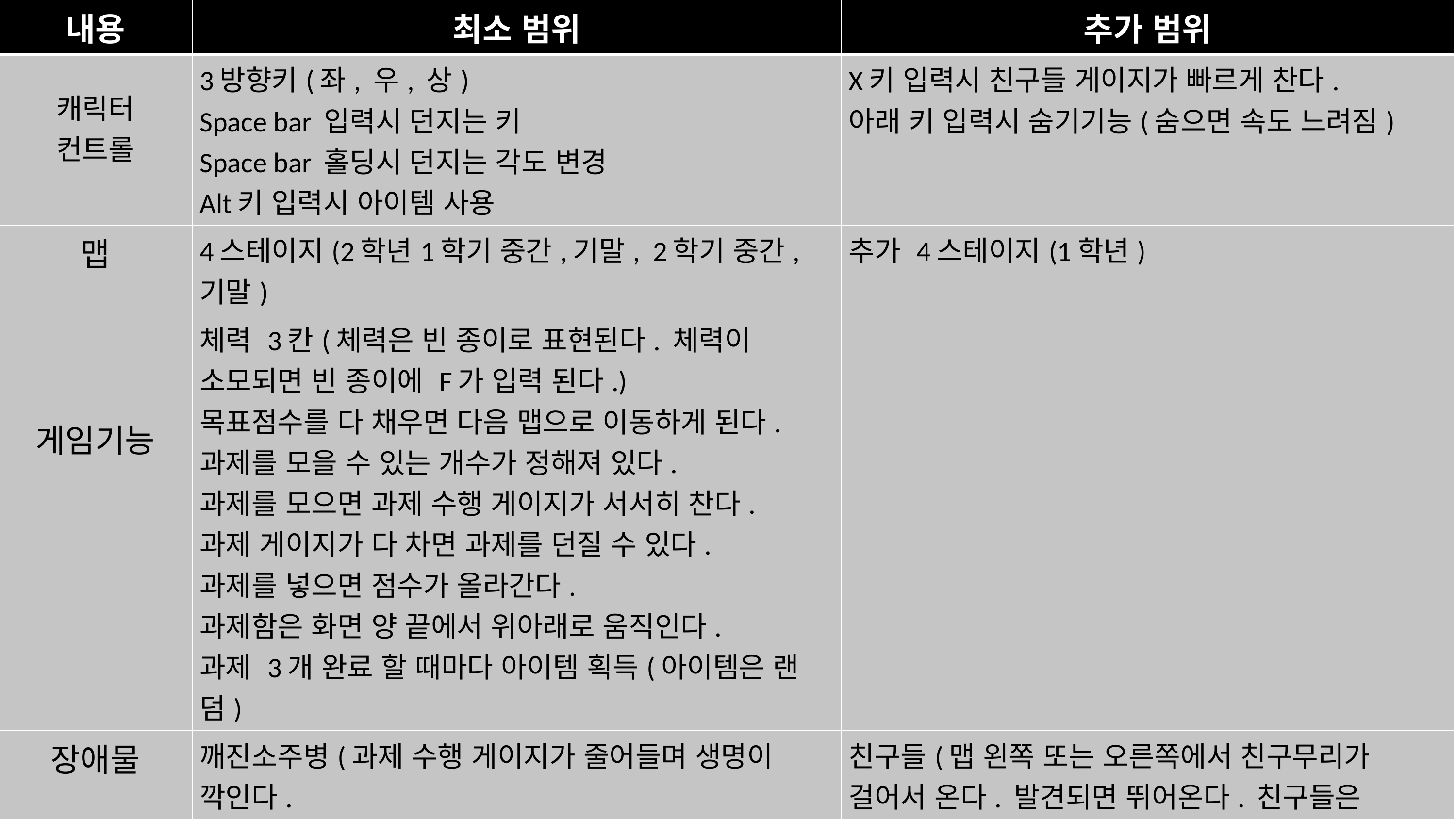

| 내용 | 최소 범위 | 추가 범위 |
| --- | --- | --- |
| 캐릭터 컨트롤 | 3방향키(좌, 우, 상) Space bar 입력시 던지는 키 Space bar 홀딩시 던지는 각도 변경 Alt키 입력시 아이템 사용 | X키 입력시 친구들 게이지가 빠르게 찬다. 아래 키 입력시 숨기기능(숨으면 속도 느려짐) |
| 맵 | 4스테이지(2학년1학기 중간,기말, 2학기 중간,기말) | 추가 4스테이지(1학년) |
| 게임기능 | 체력 3칸(체력은 빈 종이로 표현된다. 체력이 소모되면 빈 종이에 F가 입력 된다.) 목표점수를 다 채우면 다음 맵으로 이동하게 된다. 과제를 모을 수 있는 개수가 정해져 있다. 과제를 모으면 과제 수행 게이지가 서서히 찬다. 과제 게이지가 다 차면 과제를 던질 수 있다. 과제를 넣으면 점수가 올라간다. 과제함은 화면 양 끝에서 위아래로 움직인다. 과제 3개 완료 할 때마다 아이템 획득(아이템은 랜덤) |  |
| 장애물 | 깨진소주병(과제 수행 게이지가 줄어들며 생명이 깍인다. 회전하면서 떨어진다.) 컴퓨터 바이러스(과제 수행 게이지가 초기화되며 생명이 깍인다.) 데드라인(모은 과제가 전부 사라지며 생명이 깍인다.) | 친구들(맵 왼쪽 또는 오른쪽에서 친구무리가 걸어서 온다. 발견되면 뛰어온다. 친구들은 한바퀴를 돌게 된다.) 친구들과 만나면 게이지가 생기게 되고 게이지가 다 차면 친구들이 떠난다. X키를 입력하면 게이지가 빠르게 찬다. 친구들이 떠나기 전까지 장애물 피격 범위가 늘어나며 과제 수행 속도가 줄어든다. |